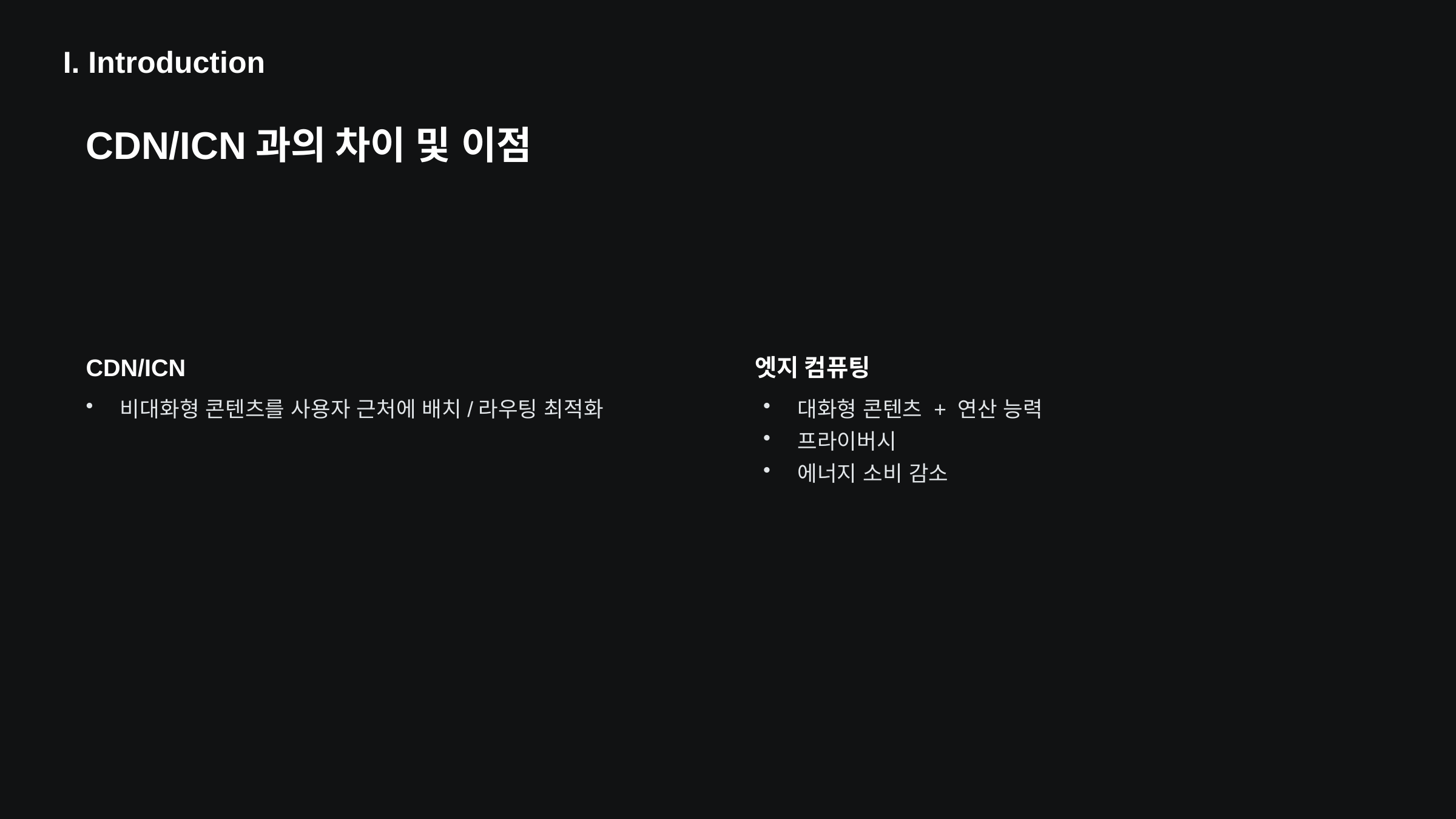

I. Introduction
CDN/ICN과의 차이 및 이점

CDN/ICN
엣지 컴퓨팅
비대화형 콘텐츠를 사용자 근처에 배치/라우팅 최적화
대화형 콘텐츠 + 연산 능력
프라이버시
에너지 소비 감소